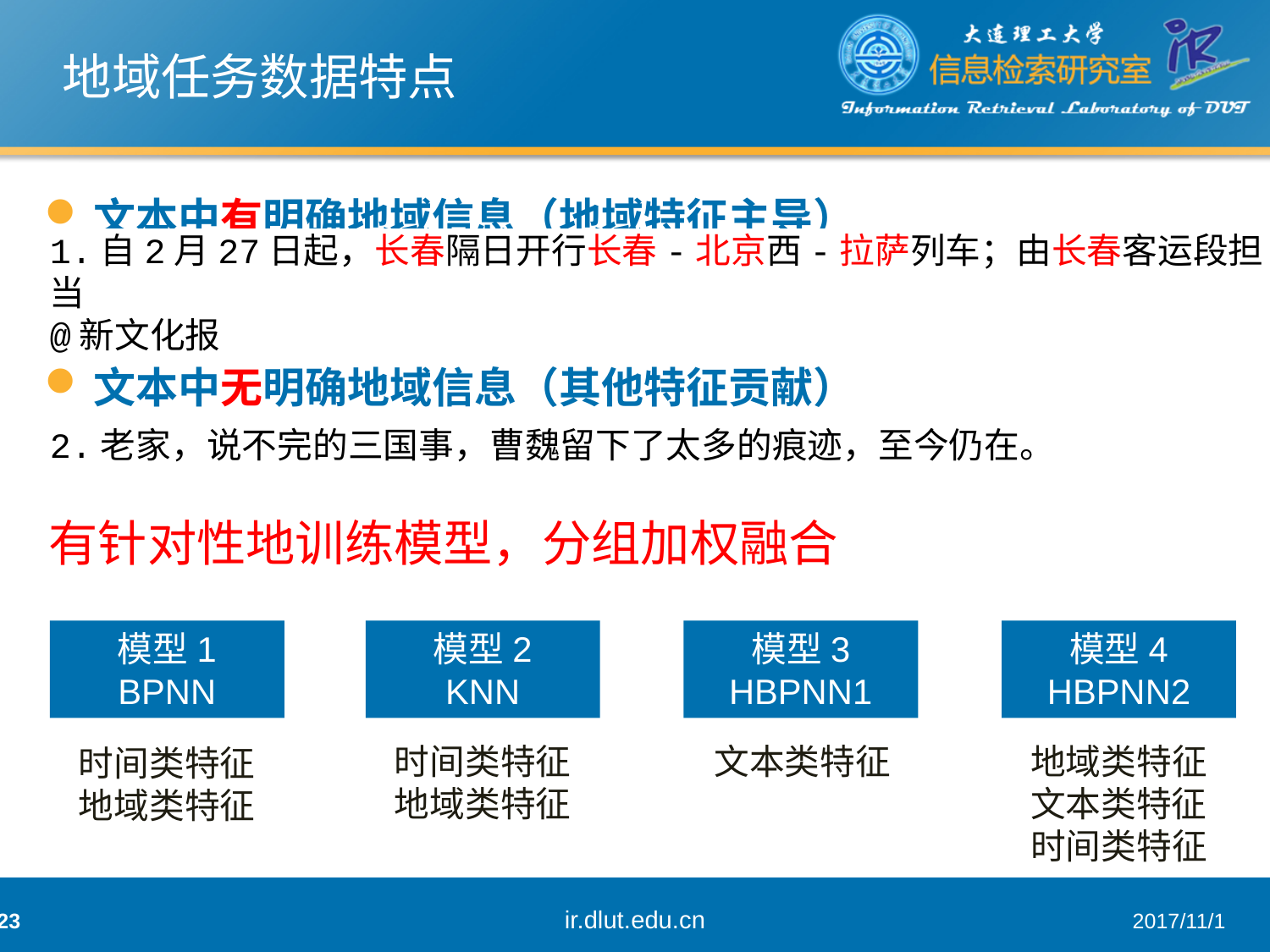

# 地域任务数据特点
文本中有明确地域信息（地域特征主导）

1.自2月27日起，长春隔日开行长春-北京西-拉萨列车；由长春客运段担当
@新文化报
文本中无明确地域信息（其他特征贡献）

2.老家，说不完的三国事，曹魏留下了太多的痕迹，至今仍在。
有针对性地训练模型，分组加权融合
模型1
BPNN
模型2
KNN
模型3
HBPNN1
模型4
HBPNN2
时间类特征
地域类特征
文本类特征
地域类特征
文本类特征
时间类特征
时间类特征
地域类特征